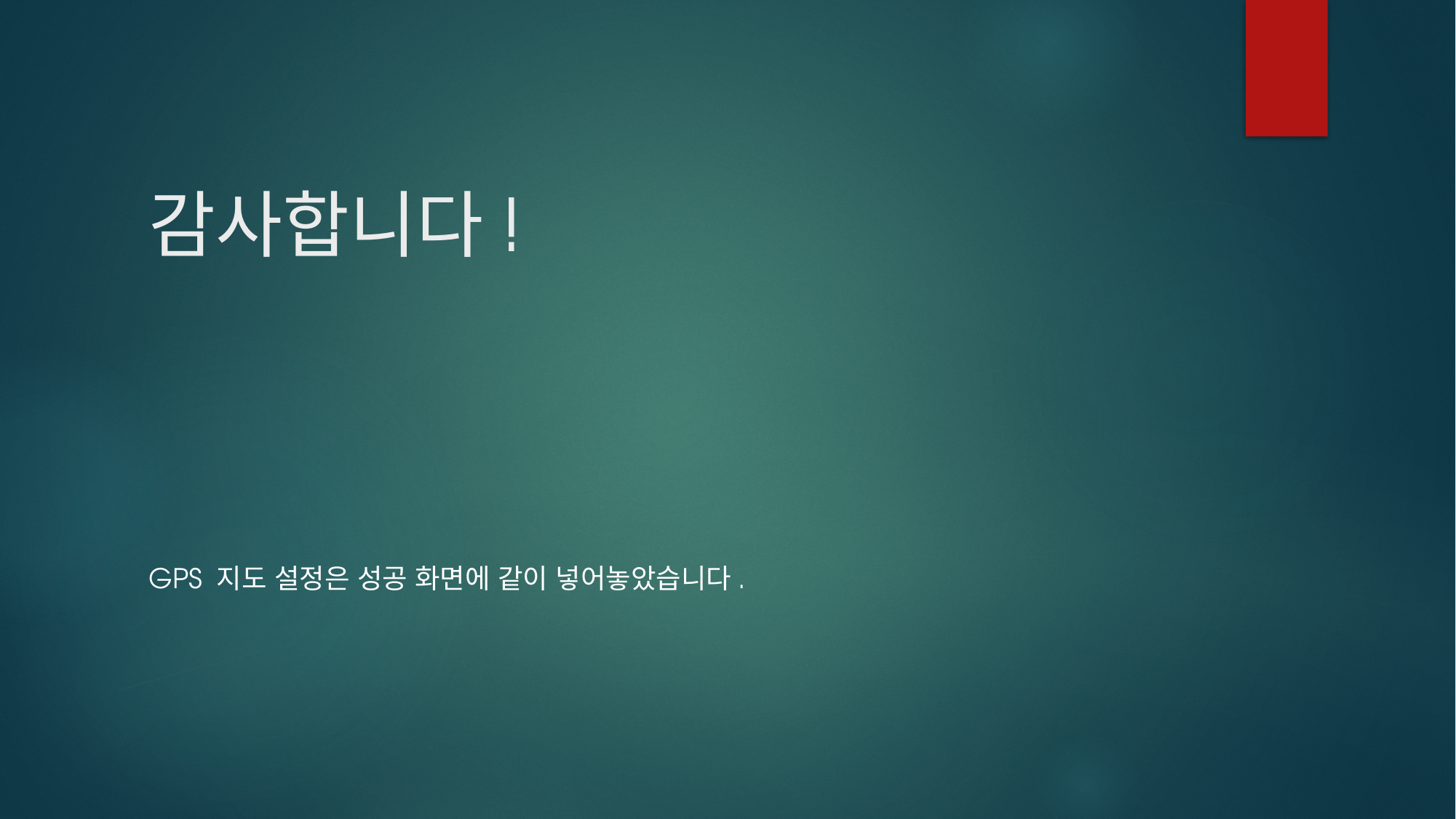

# 감사합니다!
GPS 지도 설정은 성공 화면에 같이 넣어놓았습니다.